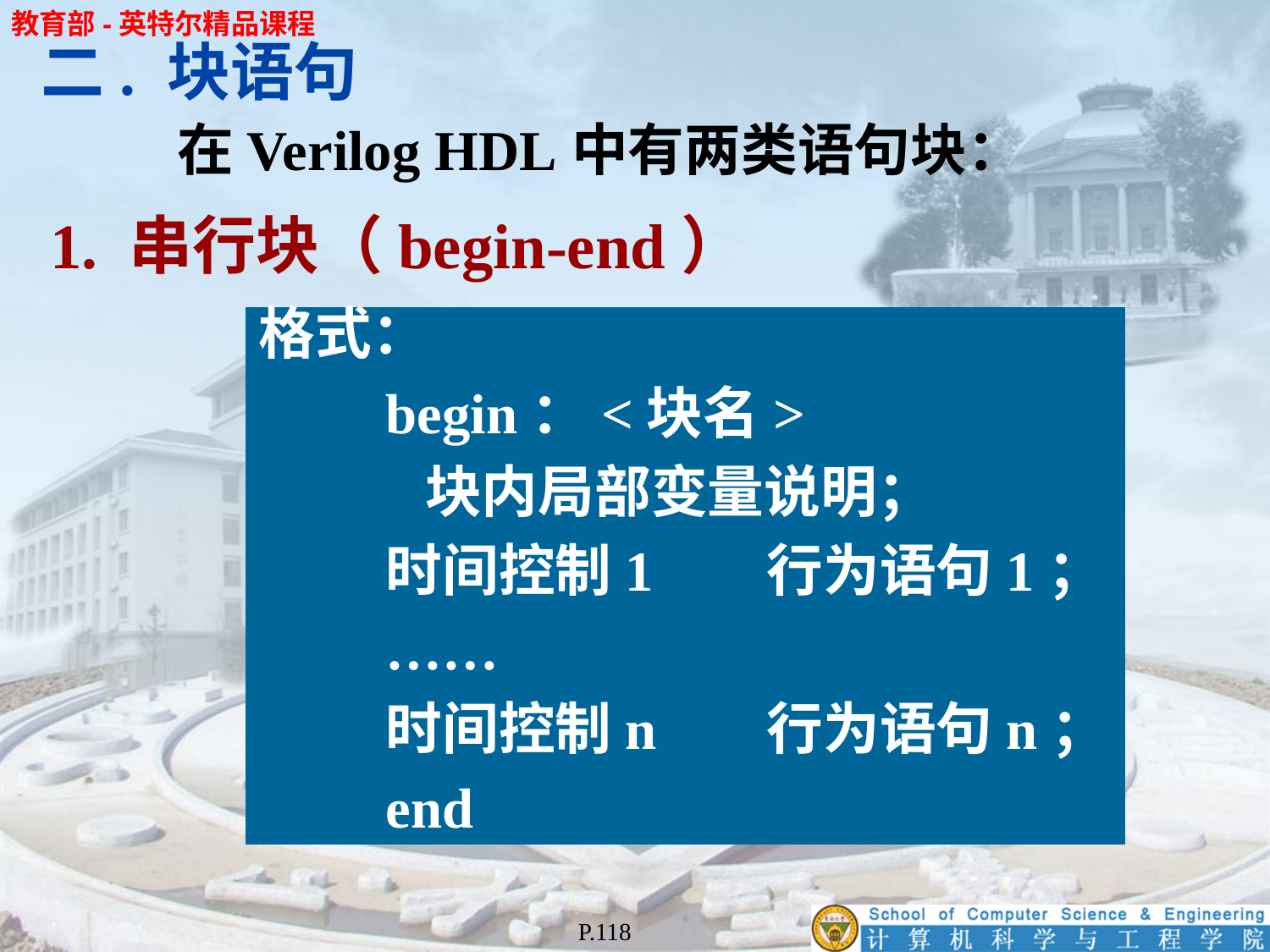

二. 块语句
	在Verilog HDL中有两类语句块：
1. 串行块（begin-end）
格式：
	begin：<块名>
	  块内局部变量说明；
	时间控制1	行为语句1；
	……
	时间控制n	行为语句n；
	end
P.118